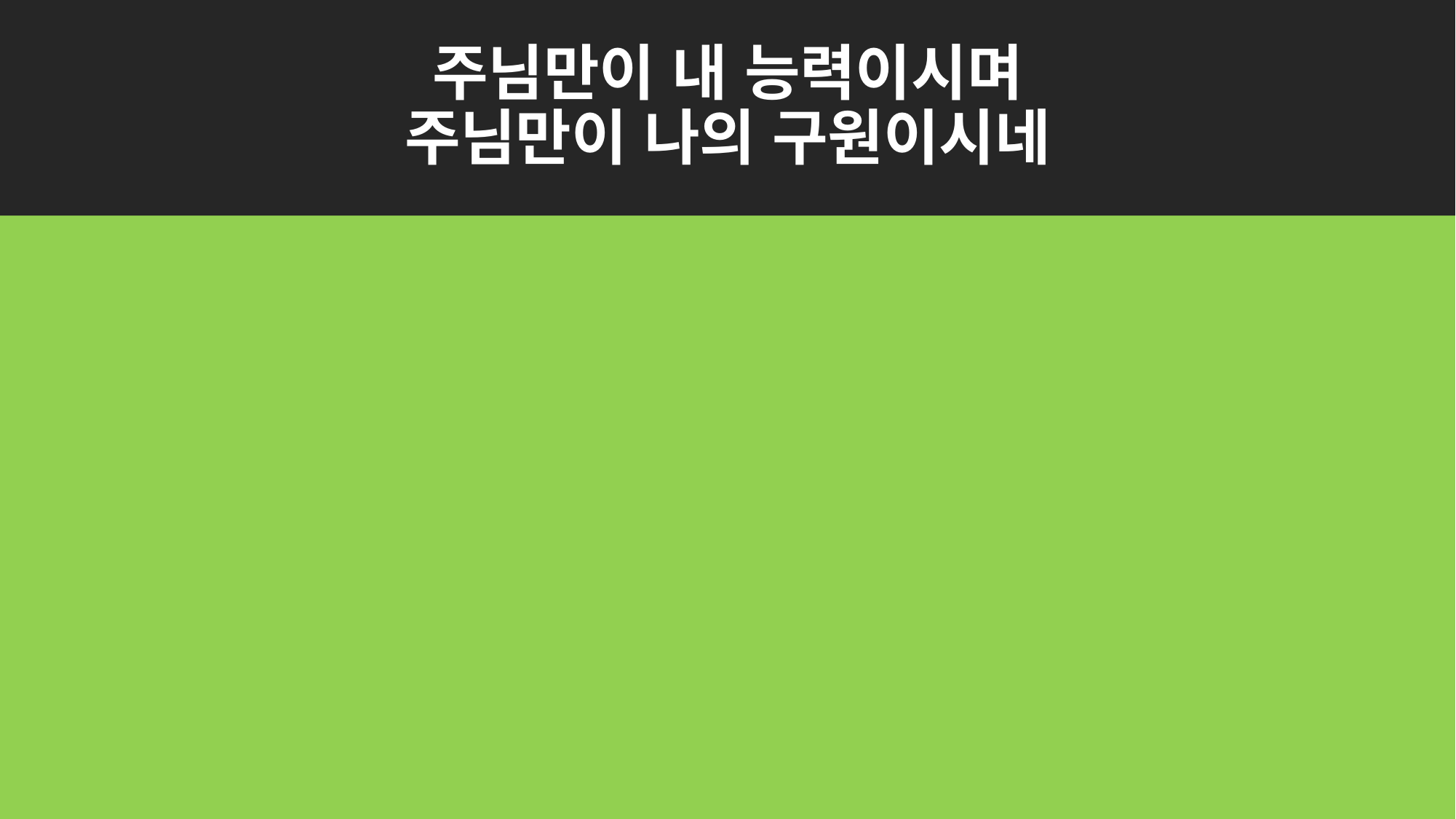

# 주님만이 내 능력이시며
주님만이 나의 구원이시네